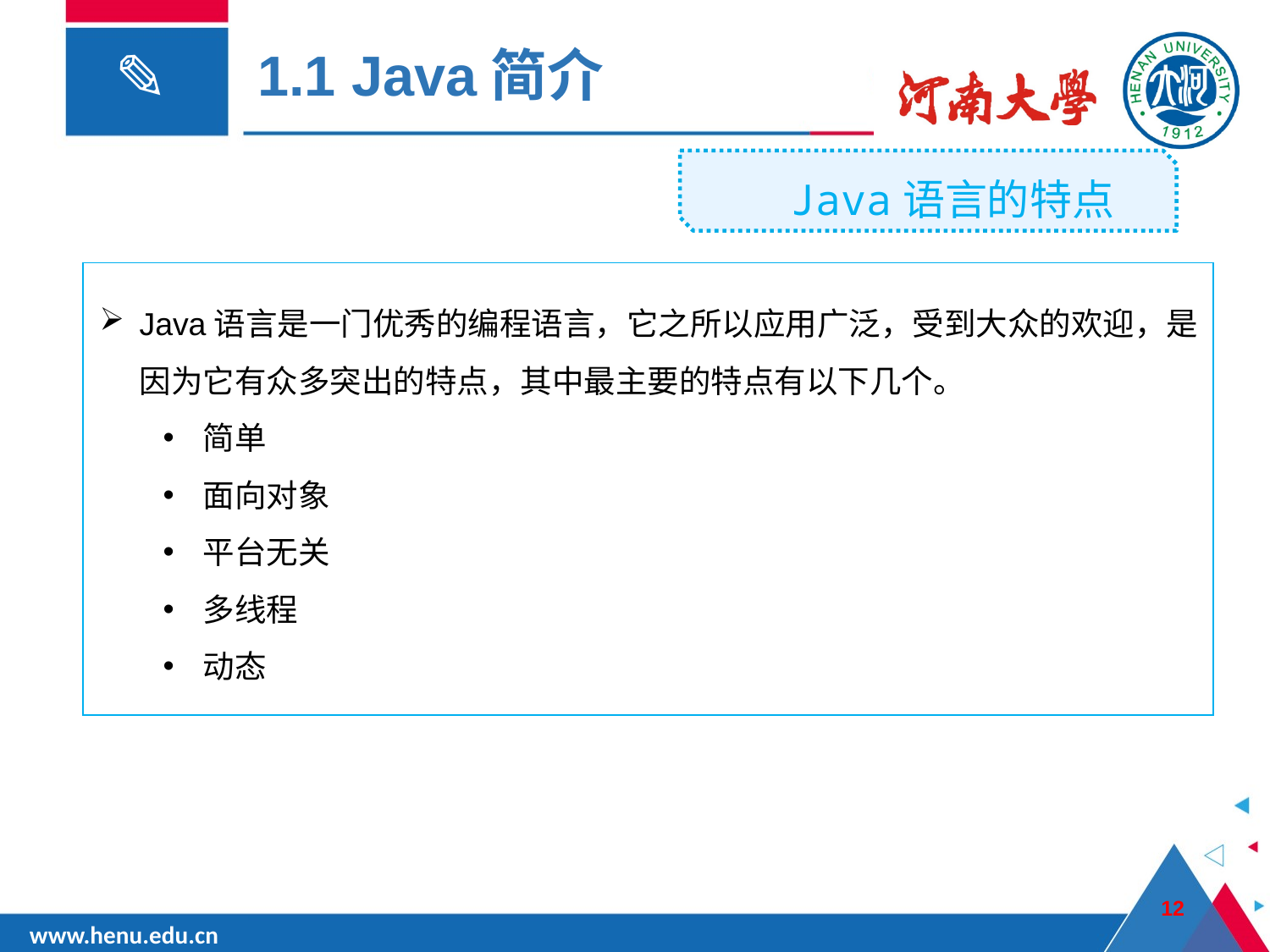

1.1 Java简介
Java语言的特点

Java语言是一门优秀的编程语言，它之所以应用广泛，受到大众的欢迎，是因为它有众多突出的特点，其中最主要的特点有以下几个。
简单
面向对象
平台无关
多线程
动态
12